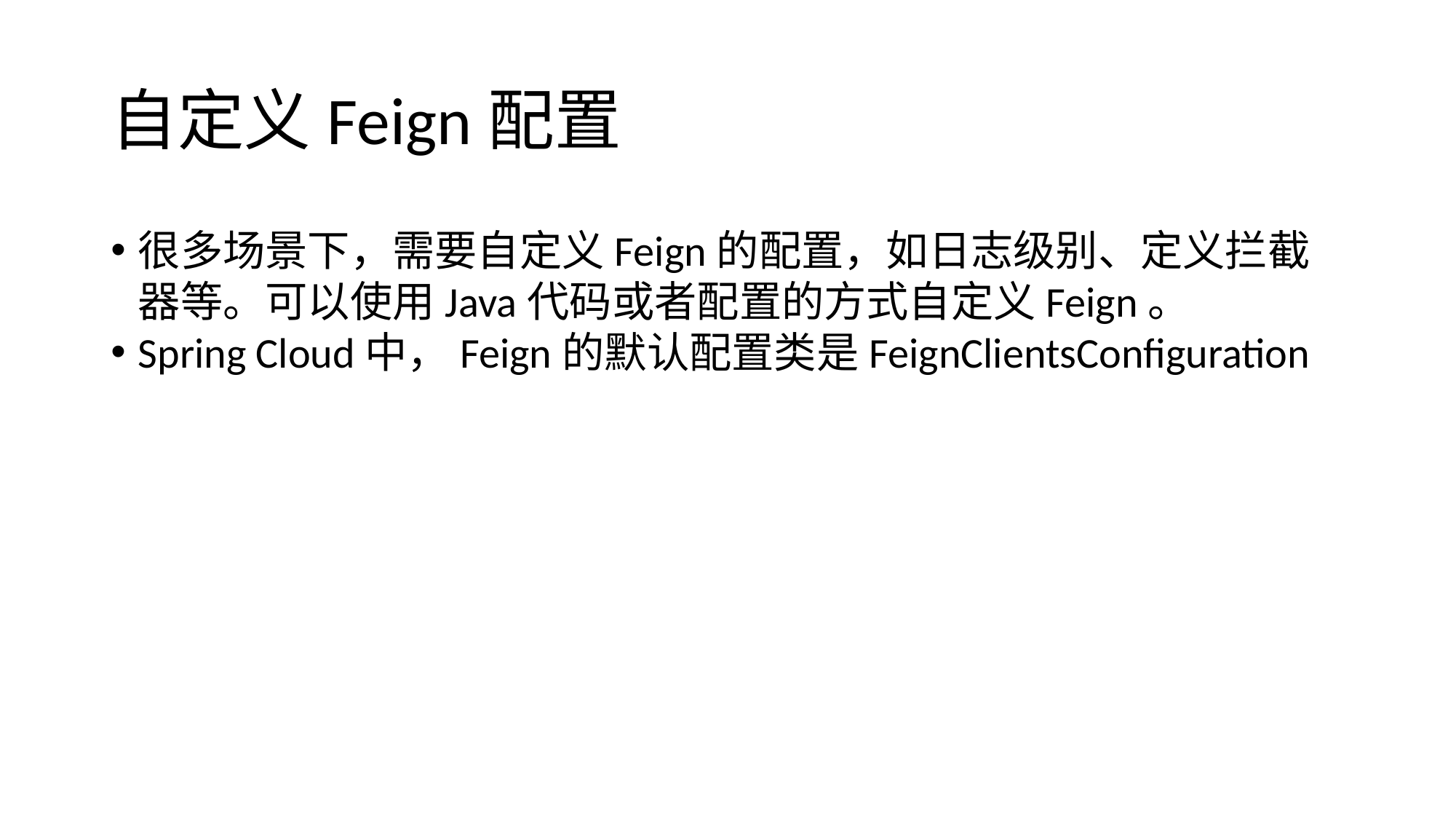

# 自定义Feign配置
很多场景下，需要自定义Feign的配置，如日志级别、定义拦截器等。可以使用Java代码或者配置的方式自定义Feign。
Spring Cloud中，Feign的默认配置类是FeignClientsConfiguration